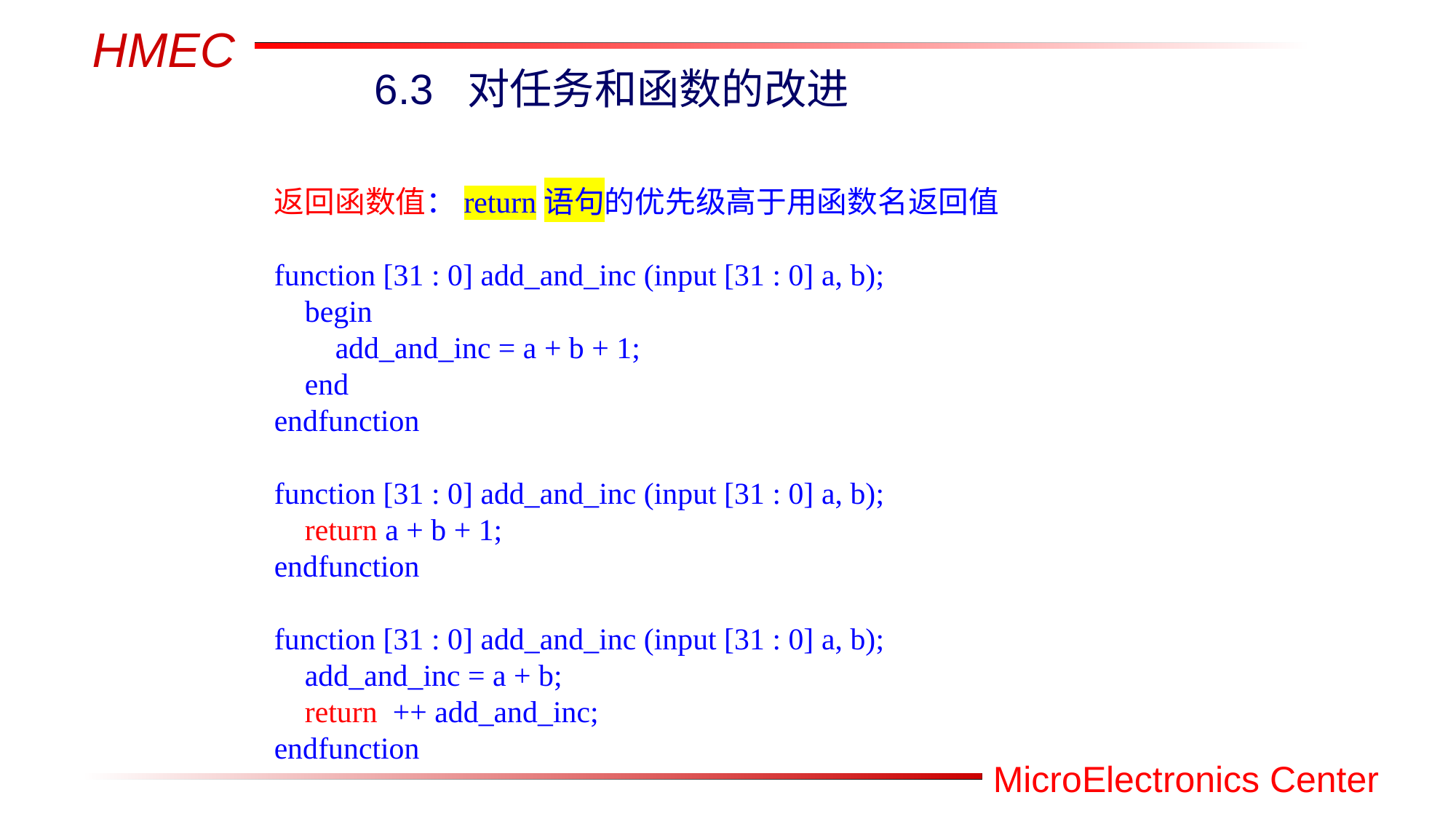

6.3  对任务和函数的改进
返回函数值：return语句的优先级高于用函数名返回值

function [31 : 0] add_and_inc (input [31 : 0] a, b);
    begin
        add_and_inc = a + b + 1;
    end
endfunction

function [31 : 0] add_and_inc (input [31 : 0] a, b);
    return a + b + 1;
endfunction

function [31 : 0] add_and_inc (input [31 : 0] a, b);
    add_and_inc = a + b;
    return  ++ add_and_inc;
endfunction